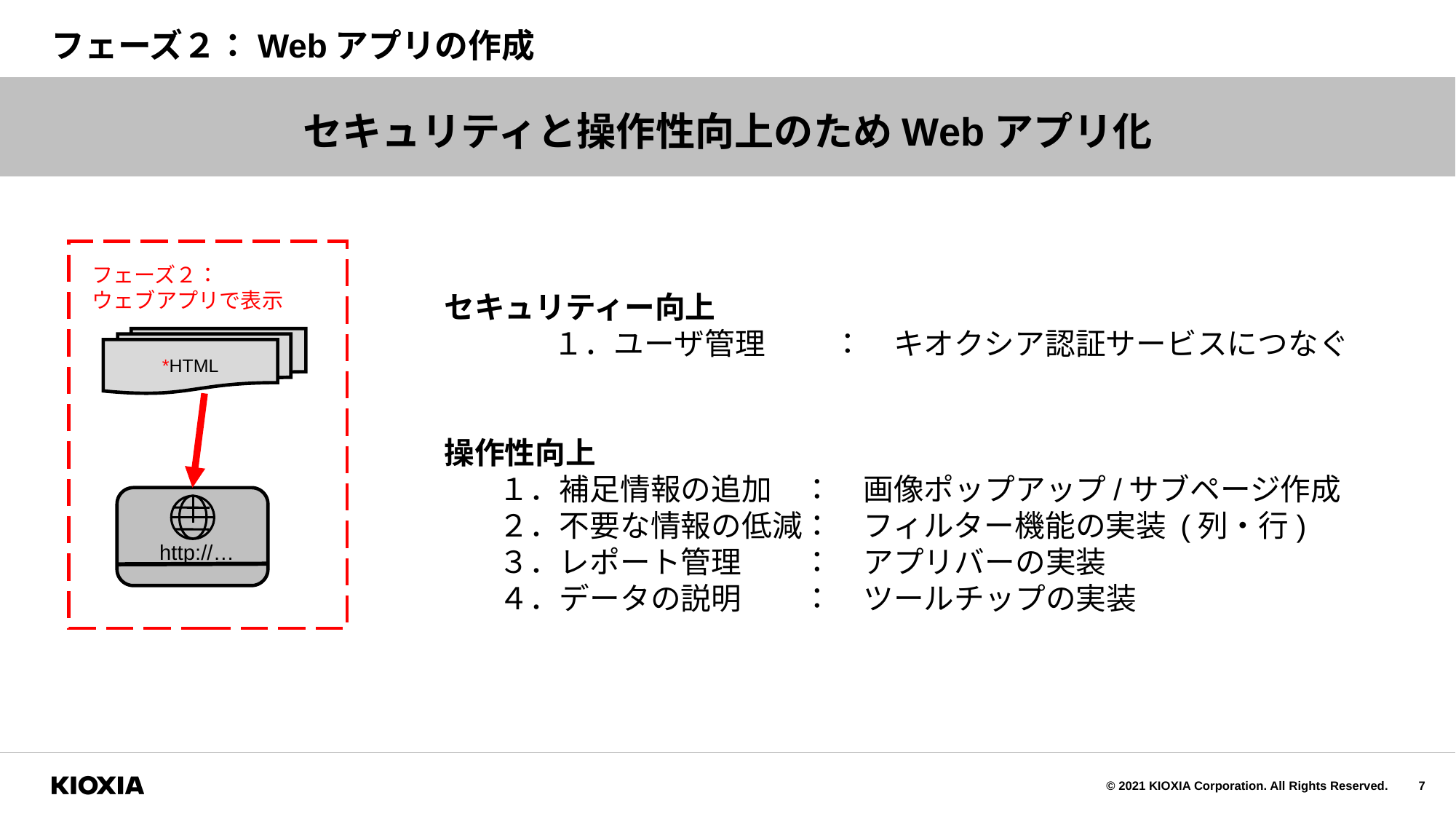

# フェーズ２：Webアプリの作成
セキュリティと操作性向上のためWebアプリ化

フェーズ２：
ウェブアプリで表示
セキュリティー向上
	１．ユーザ管理　　 ：　キオクシア認証サービスにつなぐ

操作性向上
１．補足情報の追加　：　画像ポップアップ/サブページ作成
２．不要な情報の低減：　フィルター機能の実装 (列・行)
３．レポート管理　　：　アプリバーの実装
４．データの説明　　：　ツールチップの実装
*HTML

http://…